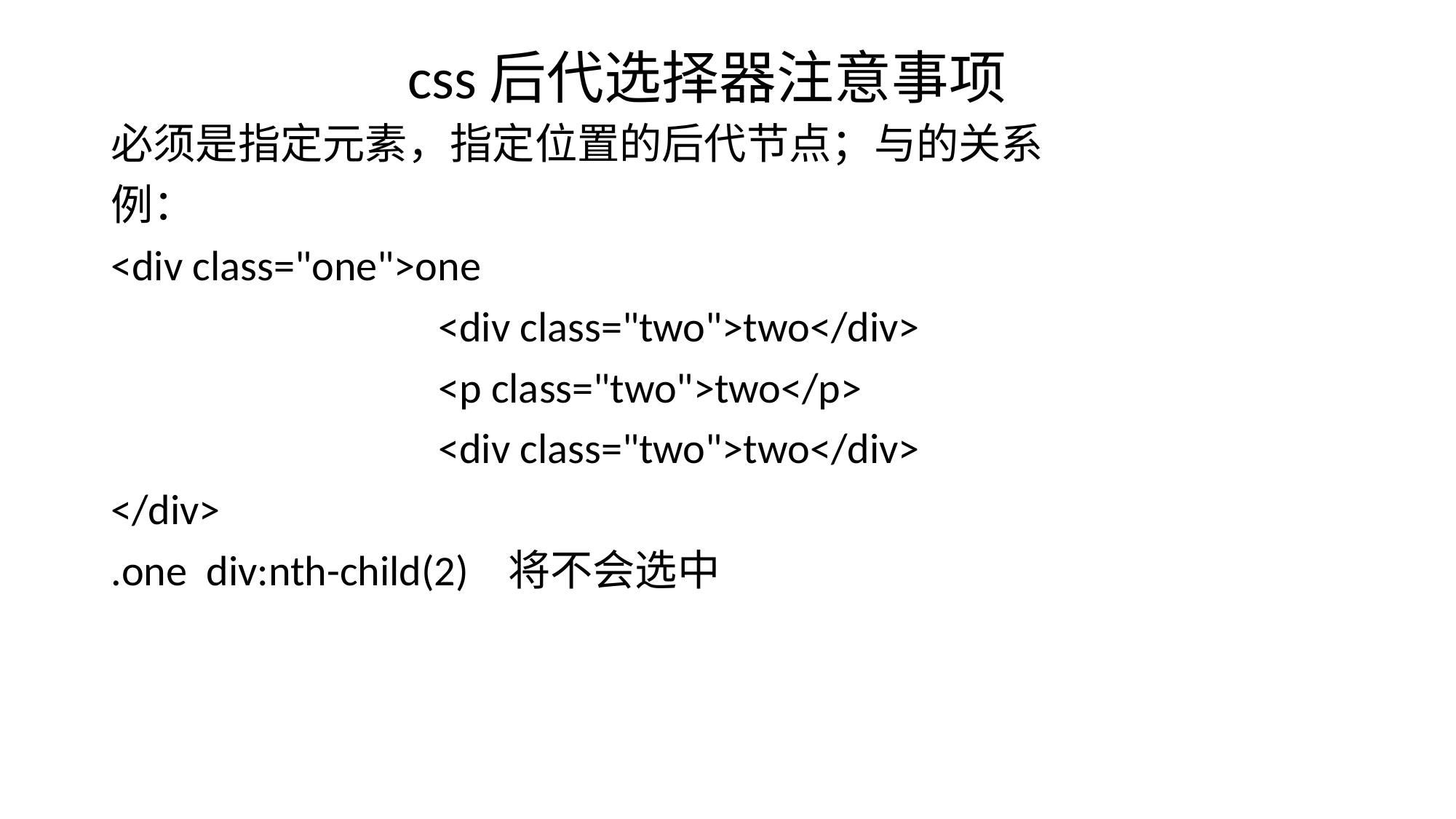

# css后代选择器注意事项
必须是指定元素，指定位置的后代节点；与的关系
例：
<div class="one">one
			<div class="two">two</div>
			<p class="two">two</p>
			<div class="two">two</div>
</div>
.one  div:nth-child(2)   将不会选中